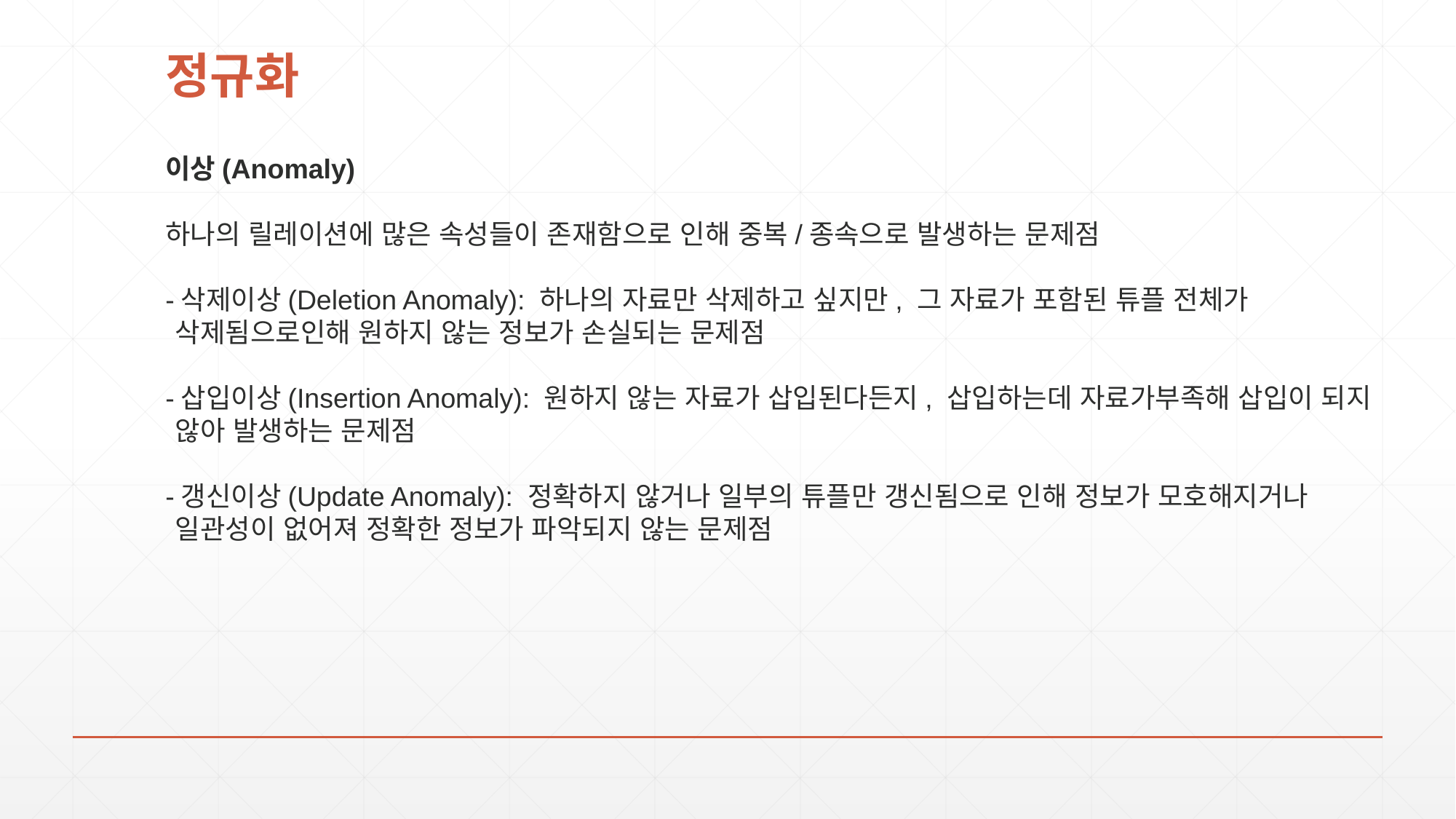

# 정규화
이상(Anomaly)

하나의 릴레이션에 많은 속성들이 존재함으로 인해 중복/종속으로 발생하는 문제점

-삭제이상(Deletion Anomaly): 하나의 자료만 삭제하고 싶지만, 그 자료가 포함된 튜플 전체가 삭제됨으로인해 원하지 않는 정보가 손실되는 문제점

-삽입이상(Insertion Anomaly): 원하지 않는 자료가 삽입된다든지, 삽입하는데 자료가부족해 삽입이 되지 않아 발생하는 문제점

-갱신이상(Update Anomaly): 정확하지 않거나 일부의 튜플만 갱신됨으로 인해 정보가 모호해지거나 일관성이 없어져 정확한 정보가 파악되지 않는 문제점